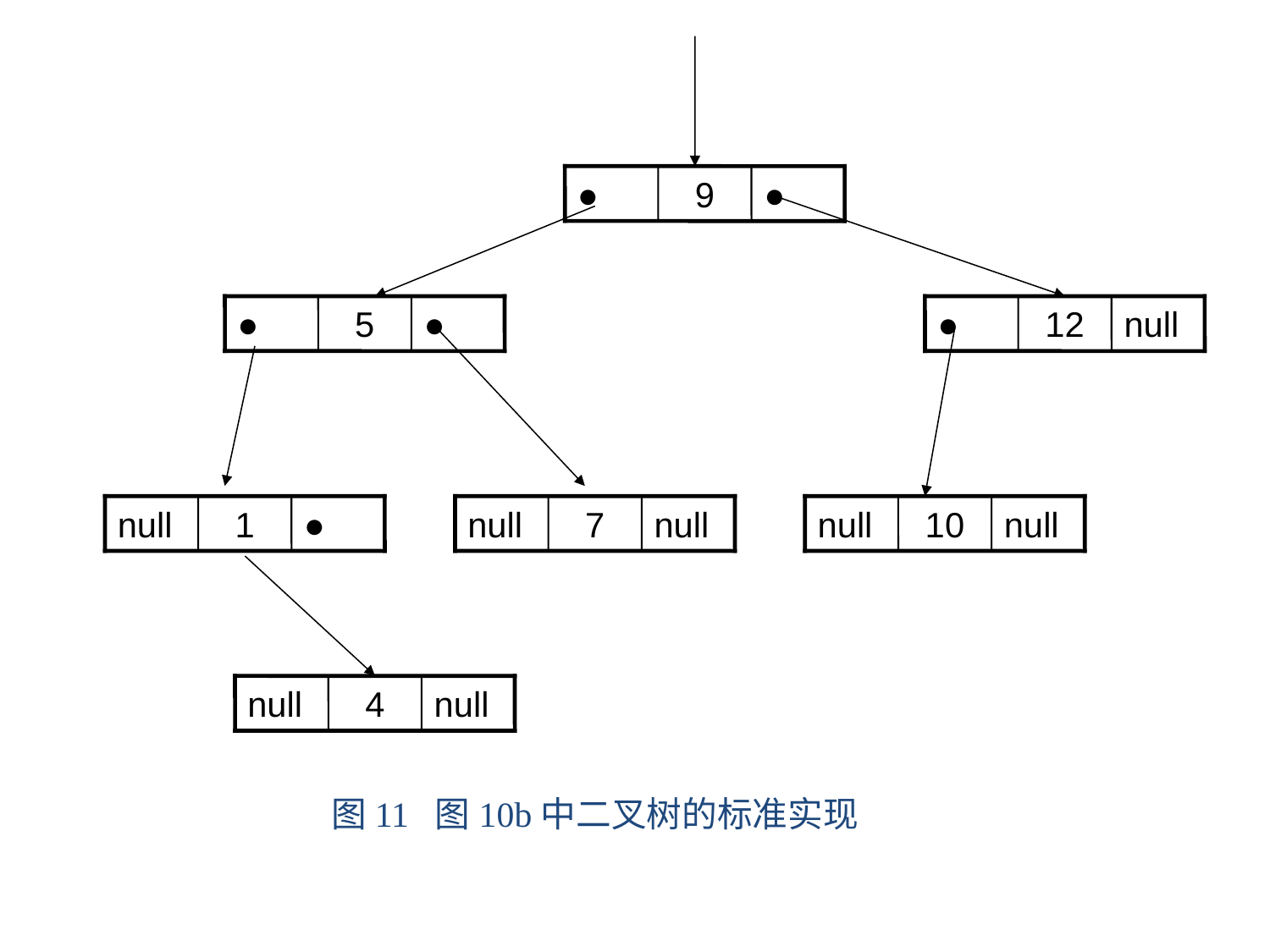

●

9

●

●

5

●

●

12

null

null
1

●

null

7

null

null

10

null

null

4

null

图11  图10b中二叉树的标准实现